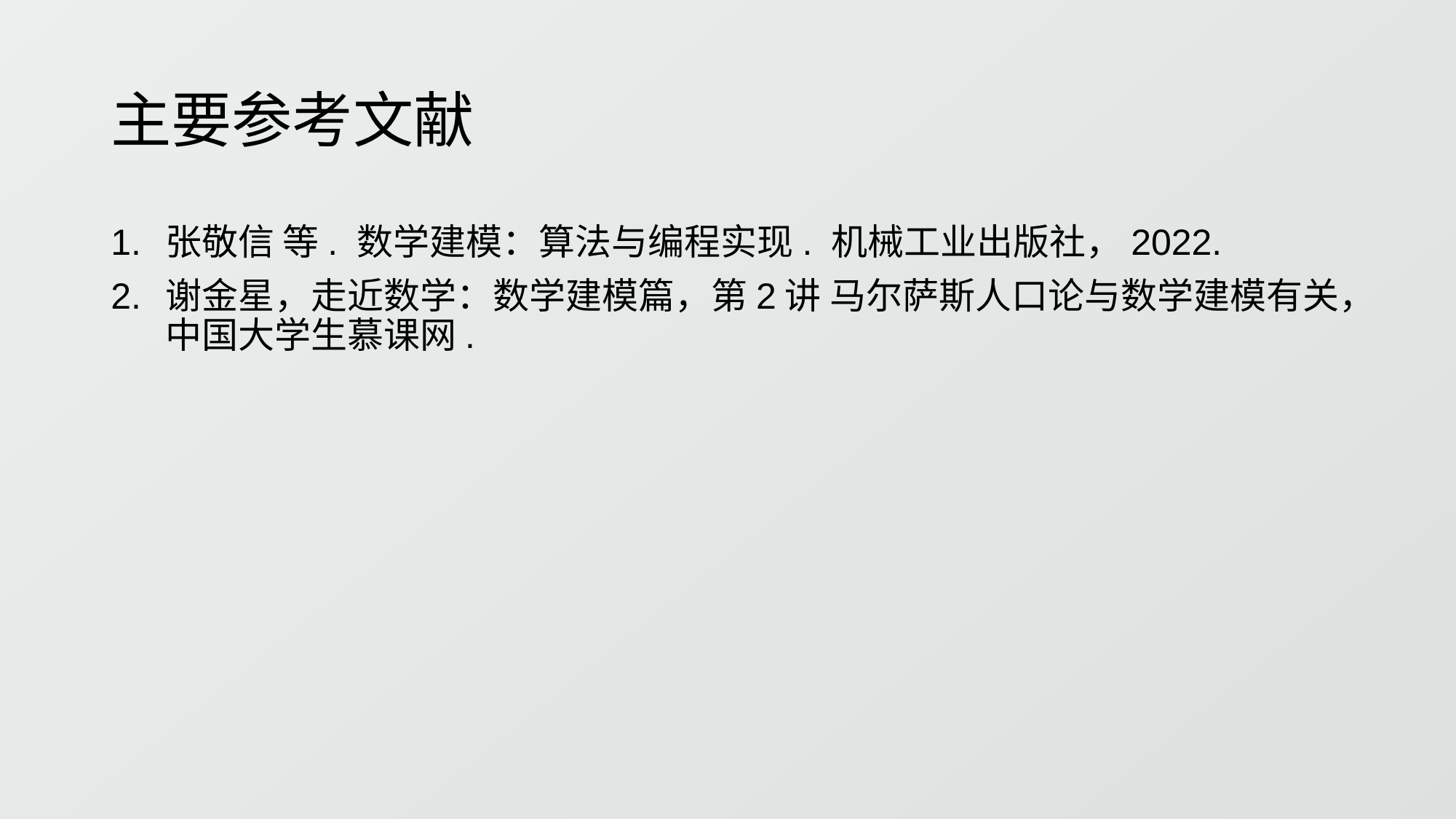

# 主要参考文献
张敬信 等. 数学建模：算法与编程实现. 机械工业出版社，2022.
谢金星，走近数学：数学建模篇，第2讲 马尔萨斯人口论与数学建模有关，中国大学生慕课网.